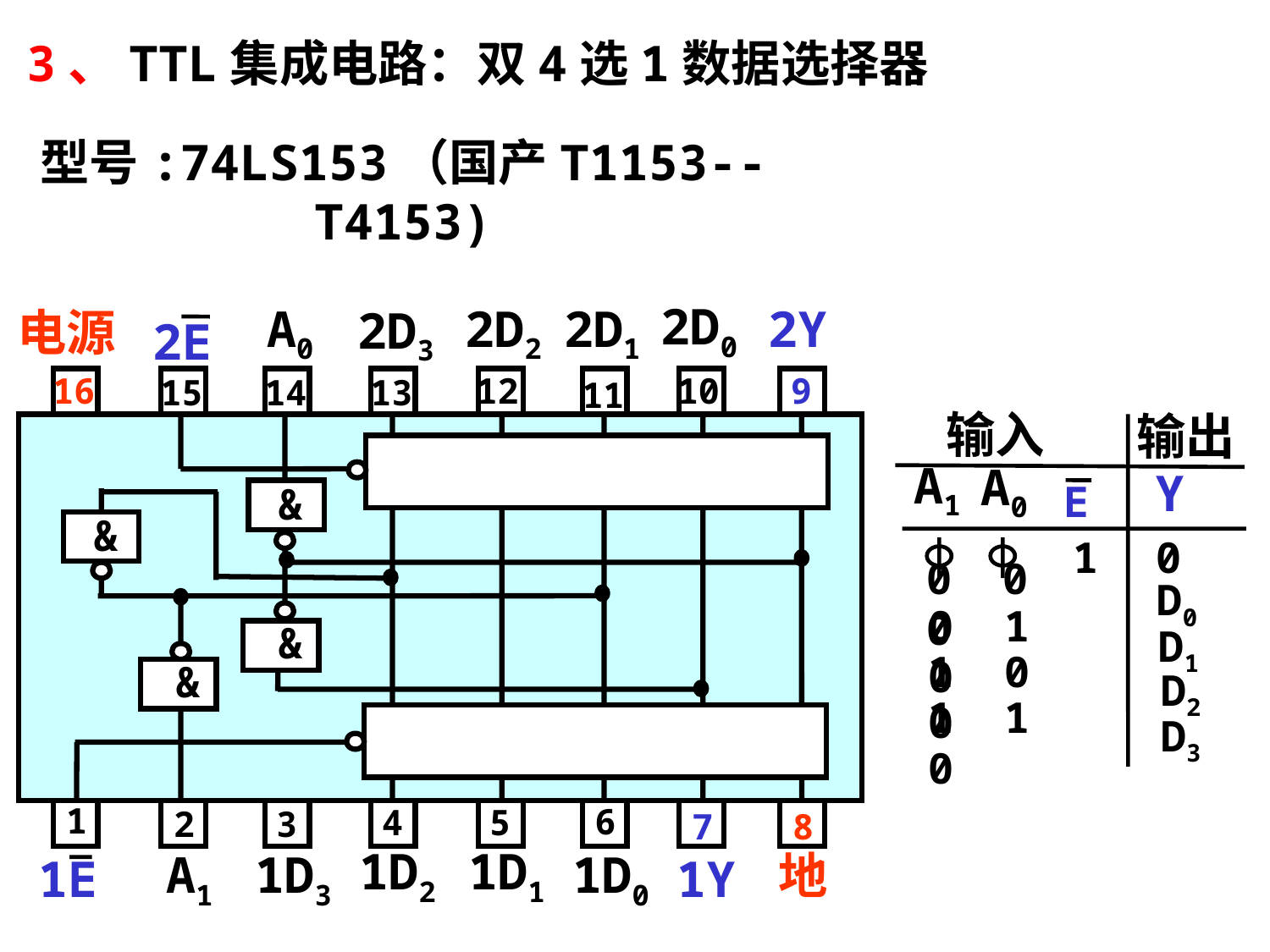

3、TTL集成电路：双4选1数据选择器
型号:74LS153（国产T1153--T4153)
2Y
2D0
电源
A0
2D2
2D1
2D3
2E

16
12
10
9
15
14
13
11

&

&

&

&

1
6
4
5
2
3
7
8

1D2
1D1
地
1E
A1
1D3
1D0
1Y

输入
输出

A1
A0
Y

E

1
0

0  0   0
D0
D1
0  1   0
D2
1  0   0
D3
1  1   0